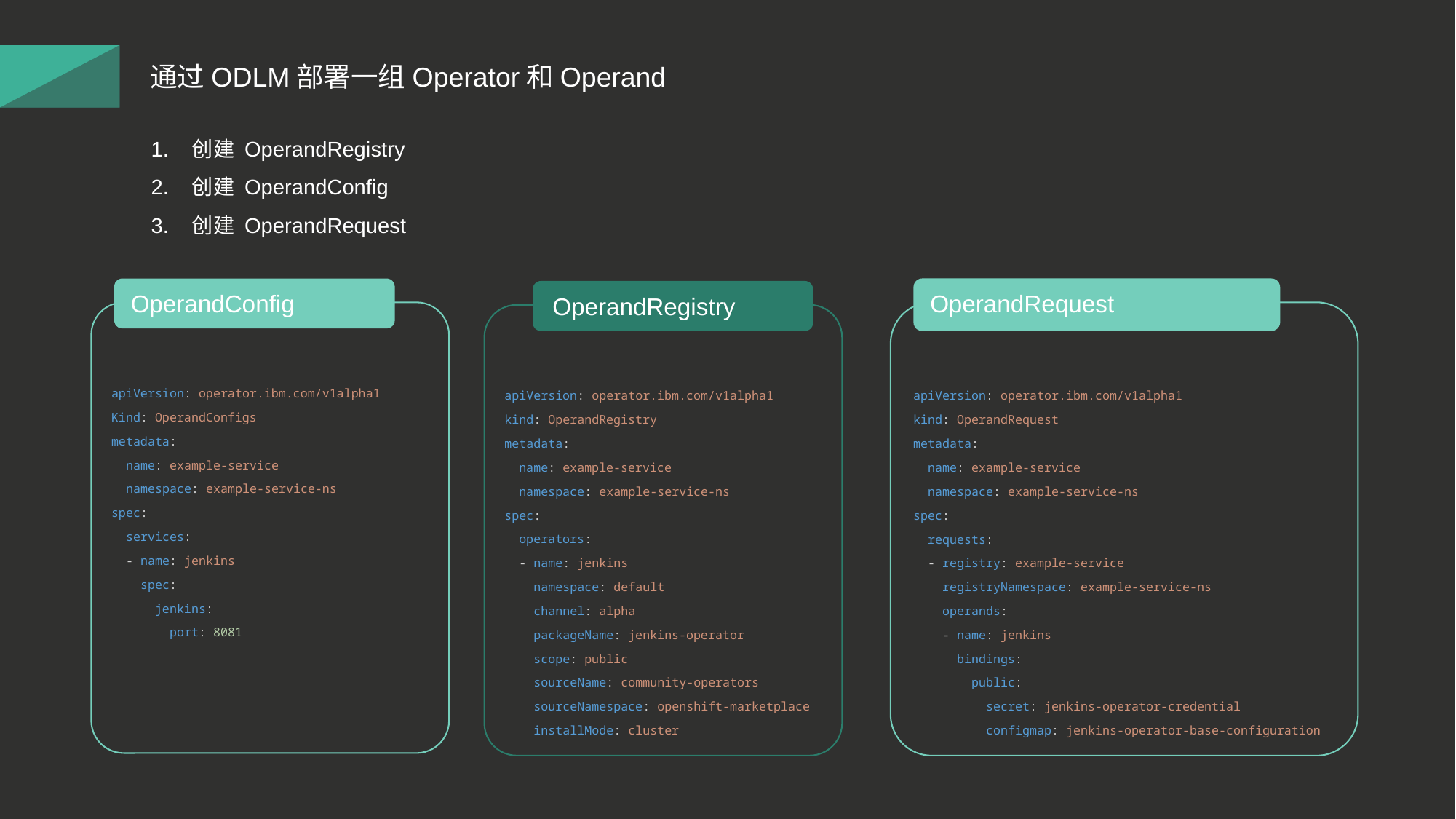

通过ODLM部署一组Operator和Operand
创建 OperandRegistry
创建 OperandConfig
创建 OperandRequest

OperandConfig
OperandRequest
OperandRegistry
apiVersion: operator.ibm.com/v1alpha1
Kind: OperandConfigs
metadata:
  name: example-service
  namespace: example-service-ns
spec:
  services:
  - name: jenkins
    spec:
      jenkins:
        port: 8081

apiVersion: operator.ibm.com/v1alpha1
kind: OperandRequest
metadata:
  name: example-service
  namespace: example-service-ns
spec:
  requests:
  - registry: example-service
    registryNamespace: example-service-ns
    operands:
    - name: jenkins
      bindings:
        public:
          secret: jenkins-operator-credential
          configmap: jenkins-operator-base-configuration

apiVersion: operator.ibm.com/v1alpha1
kind: OperandRegistry
metadata:
  name: example-service
  namespace: example-service-ns
spec:
  operators:
  - name: jenkins
    namespace: default
    channel: alpha
    packageName: jenkins-operator
    scope: public
    sourceName: community-operators
    sourceNamespace: openshift-marketplace
    installMode: cluster